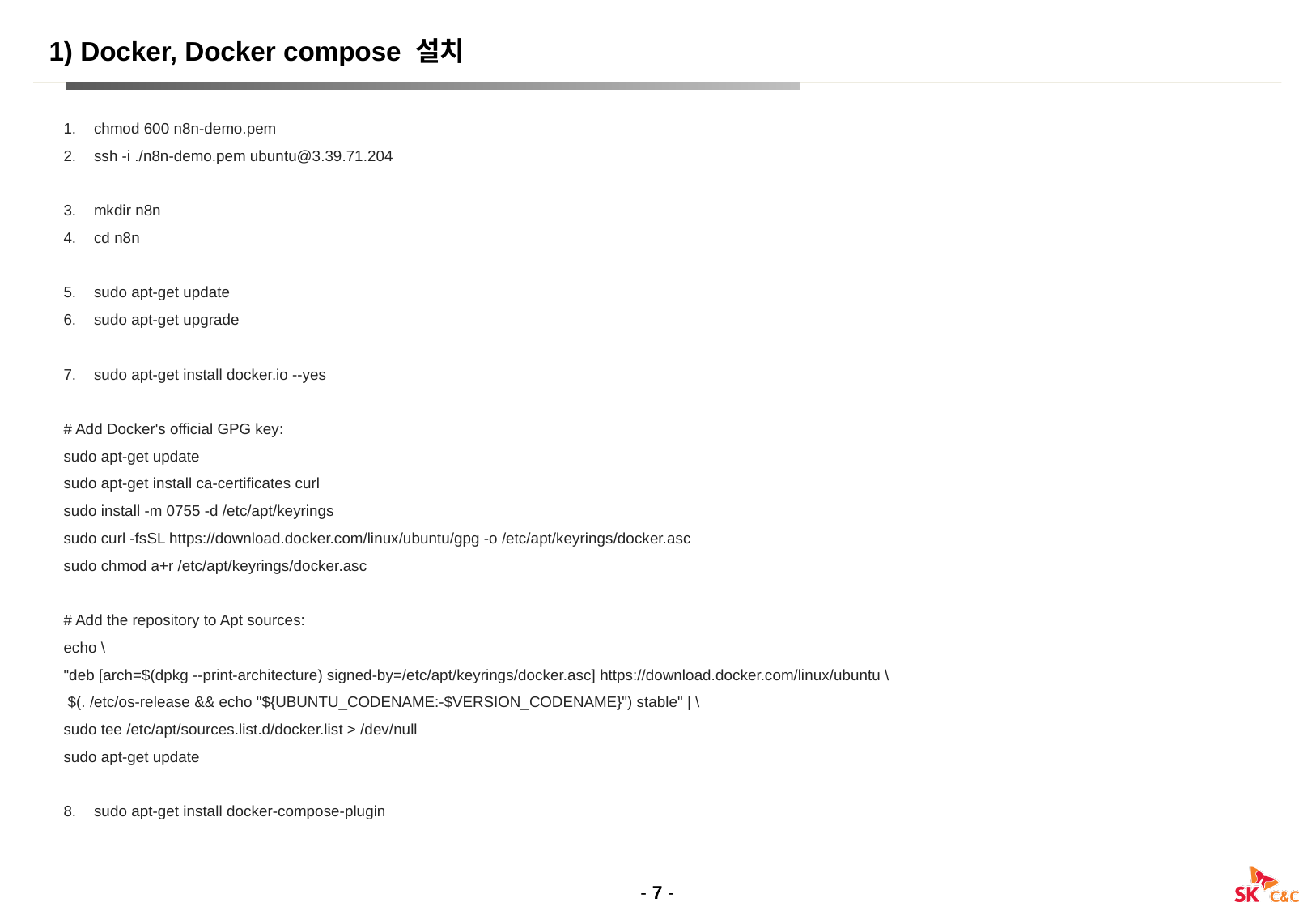

# 1) Docker, Docker compose 설치
chmod 600 n8n-demo.pem
ssh -i ./n8n-demo.pem ubuntu@3.39.71.204

mkdir n8n
cd n8n

sudo apt-get update
sudo apt-get upgrade

sudo apt-get install docker.io --yes

# Add Docker's official GPG key:
sudo apt-get update
sudo apt-get install ca-certificates curl
sudo install -m 0755 -d /etc/apt/keyrings
sudo curl -fsSL https://download.docker.com/linux/ubuntu/gpg -o /etc/apt/keyrings/docker.asc
sudo chmod a+r /etc/apt/keyrings/docker.asc

# Add the repository to Apt sources:
echo \
"deb [arch=$(dpkg --print-architecture) signed-by=/etc/apt/keyrings/docker.asc] https://download.docker.com/linux/ubuntu \
 $(. /etc/os-release && echo "${UBUNTU_CODENAME:-$VERSION_CODENAME}") stable" | \
sudo tee /etc/apt/sources.list.d/docker.list > /dev/null
sudo apt-get update

sudo apt-get install docker-compose-plugin